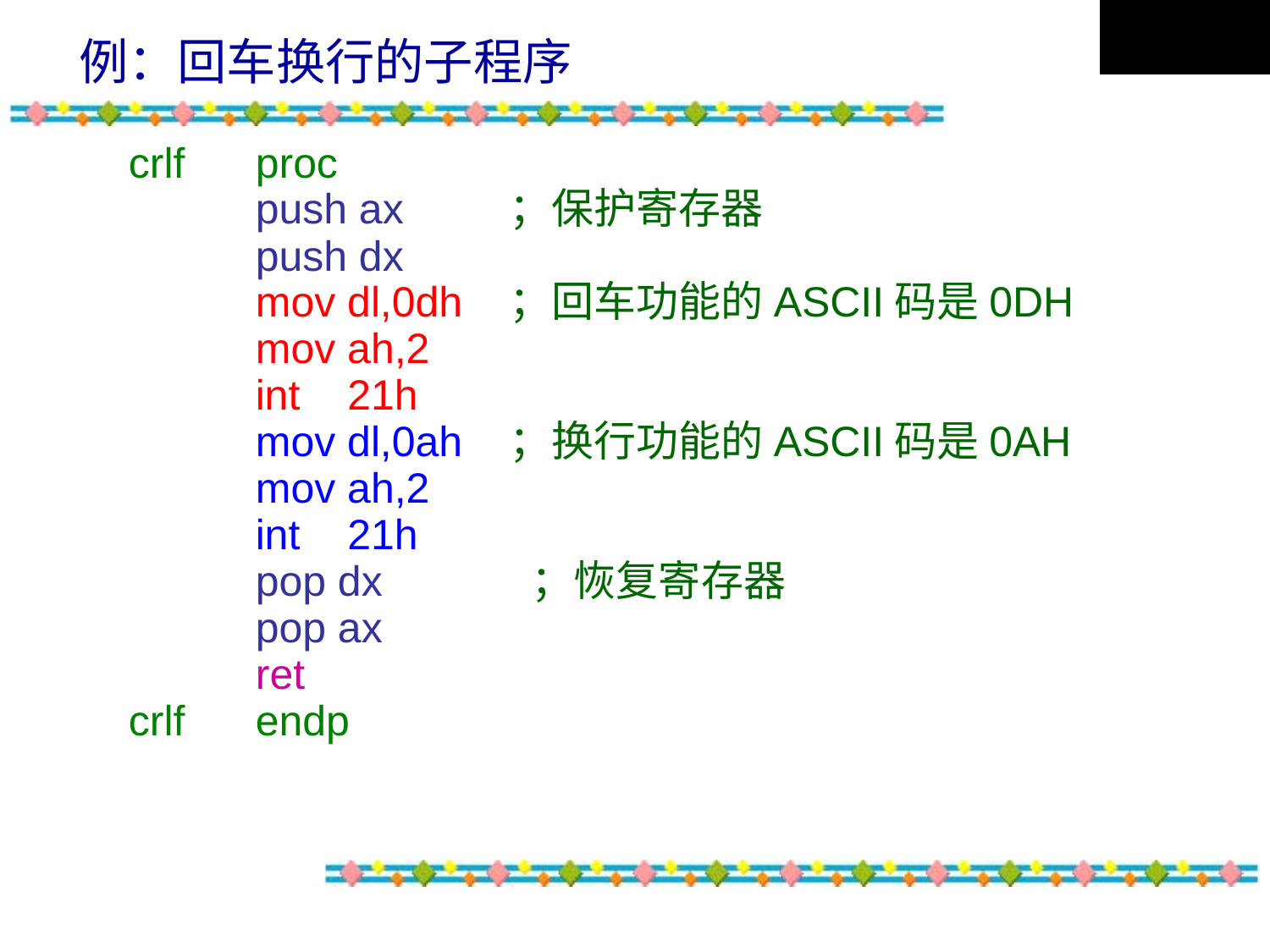

# 例：回车换行的子程序
crlf	proc
	push ax	；保护寄存器
	push dx
	mov dl,0dh	；回车功能的ASCII码是0DH
	mov ah,2
	int    21h
	mov dl,0ah	；换行功能的ASCII码是0AH
	mov ah,2
	int    21h
	pop dx	 ；恢复寄存器
	pop ax
	ret
crlf	endp